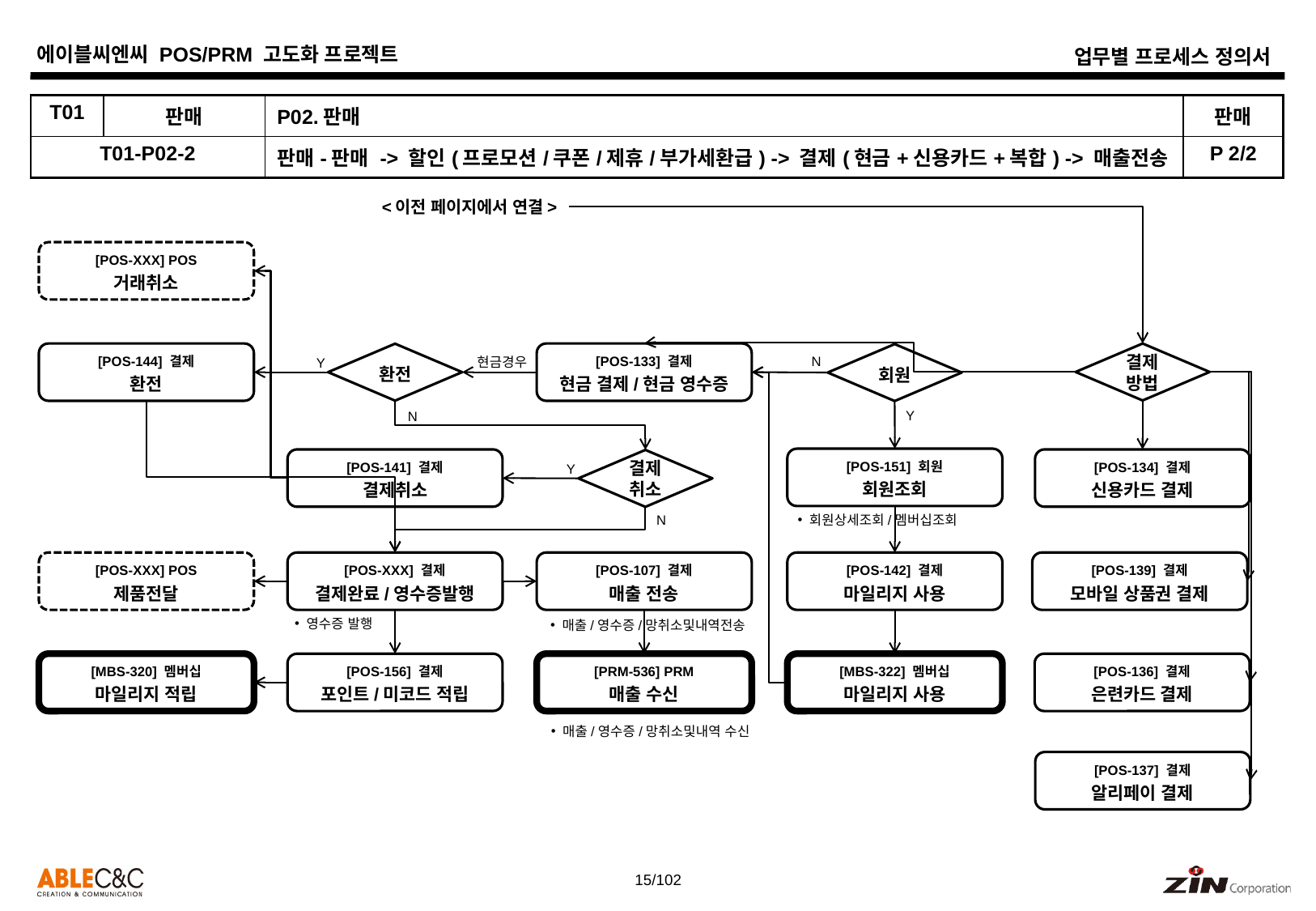

| T01 | 판매 | P02.판매 | 판매 |
| --- | --- | --- | --- |
| T01-P02-2 |  | 판매-판매 -> 할인(프로모션/쿠폰/제휴/부가세환급) -> 결제(현금+신용카드+복합) -> 매출전송 | P 2/2 |
<이전 페이지에서 연결>
[POS-XXX] POS
거래취소
[POS-144] 결제
환전
[POS-133] 결제
현금 결제/현금 영수증
결제
방법
환전
회원
N
현금경우
Y
Y
N
[POS-151] 회원
회원조회
[POS-141] 결제
결제취소
[POS-134] 결제
신용카드 결제
결제
취소
Y
N
회원상세조회/멤버십조회
[POS-XXX] POS
제품전달
[POS-XXX] 결제
결제완료/영수증발행
[POS-107] 결제
매출 전송
[POS-142] 결제
마일리지 사용
[POS-139] 결제
모바일 상품권 결제
영수증 발행
매출/영수증/망취소및내역전송
[MBS-320] 멤버십
마일리지 적립
[POS-156] 결제
포인트/미코드 적립
[PRM-536] PRM
매출 수신
[MBS-322] 멤버십
마일리지 사용
[POS-136] 결제
은련카드 결제
매출/영수증/망취소및내역 수신
[POS-137] 결제
알리페이 결제